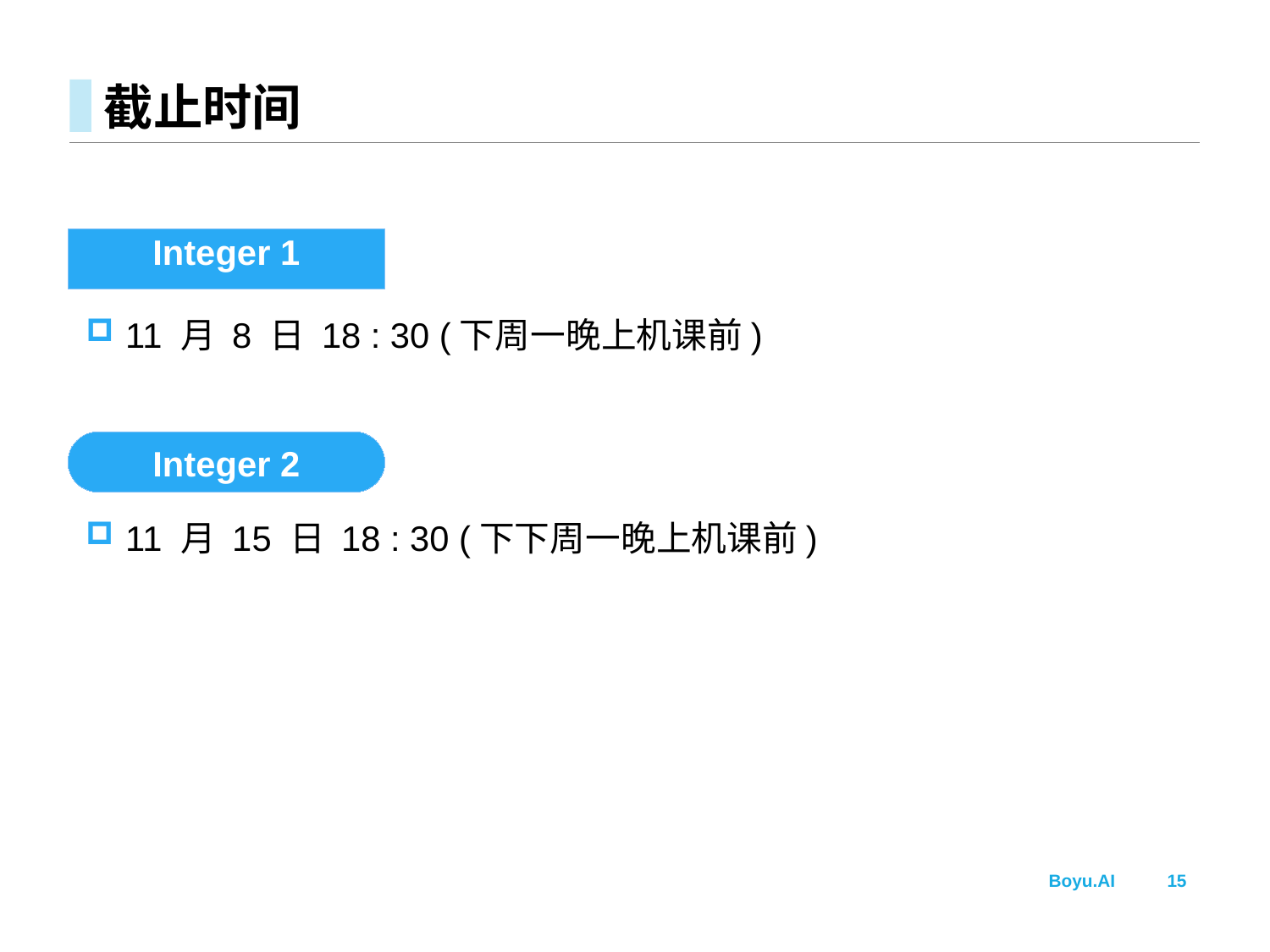

# 截止时间
Integer 1
11 月 8 日 18 : 30 (下周一晚上机课前)
Integer 2
11 月 15 日 18 : 30 (下下周一晚上机课前)